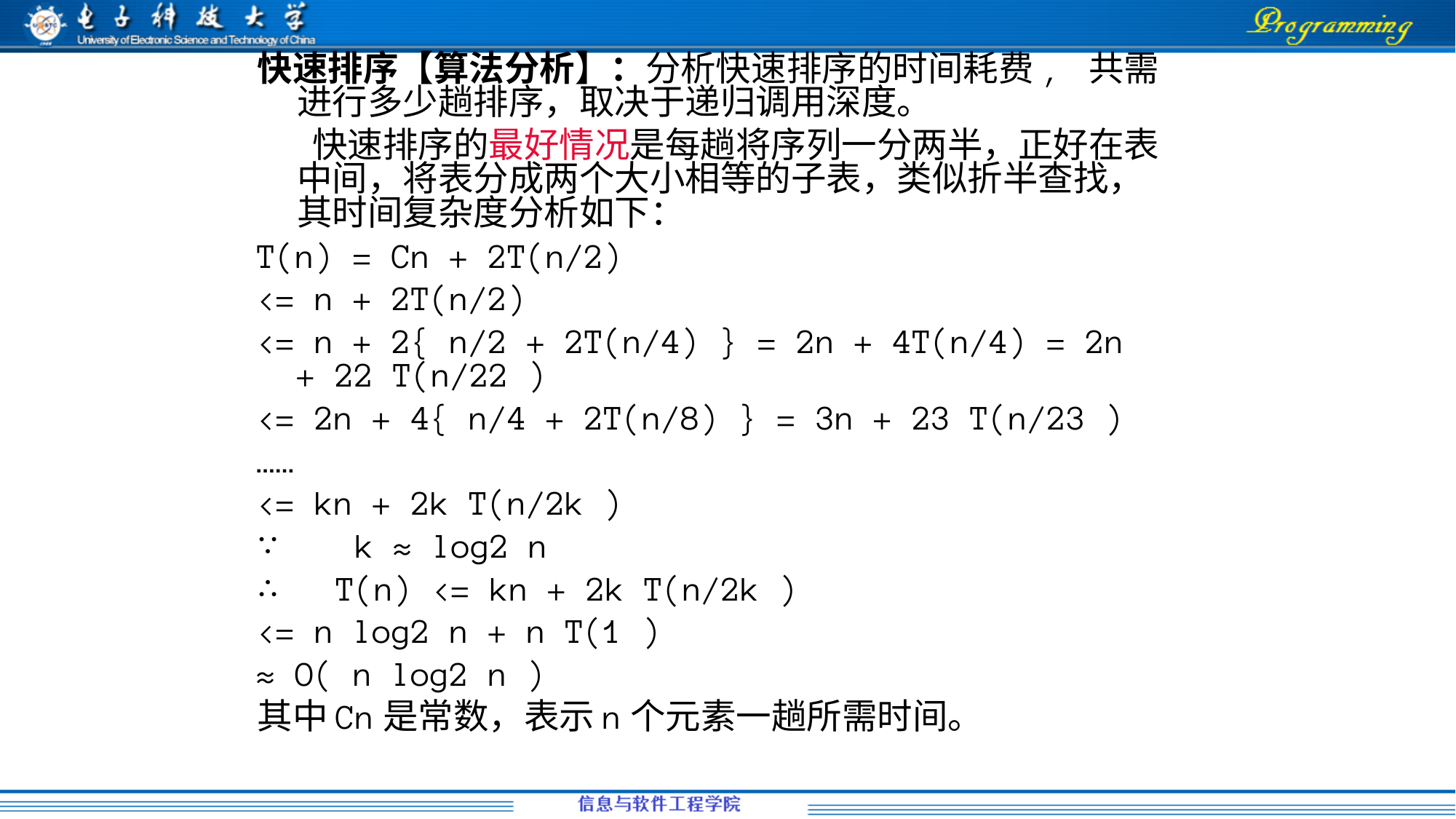

快速排序【算法分析】：分析快速排序的时间耗费, 共需进行多少趟排序，取决于递归调用深度。
      快速排序的最好情况是每趟将序列一分两半，正好在表中间，将表分成两个大小相等的子表，类似折半查找，其时间复杂度分析如下：
T(n) = Cn + 2T(n/2)
<= n + 2T(n/2)
<= n + 2{ n/2 + 2T(n/4) } = 2n + 4T(n/4) = 2n + 22 T(n/22 )
<= 2n + 4{ n/4 + 2T(n/8) } = 3n + 23 T(n/23 )
……
<= kn + 2k T(n/2k )
∵    k ≈ log2 n
∴   T(n) <= kn + 2k T(n/2k )
<= n log2 n + n T(1 )
≈ O( n log2 n )
其中Cn是常数，表示n个元素一趟所需时间。